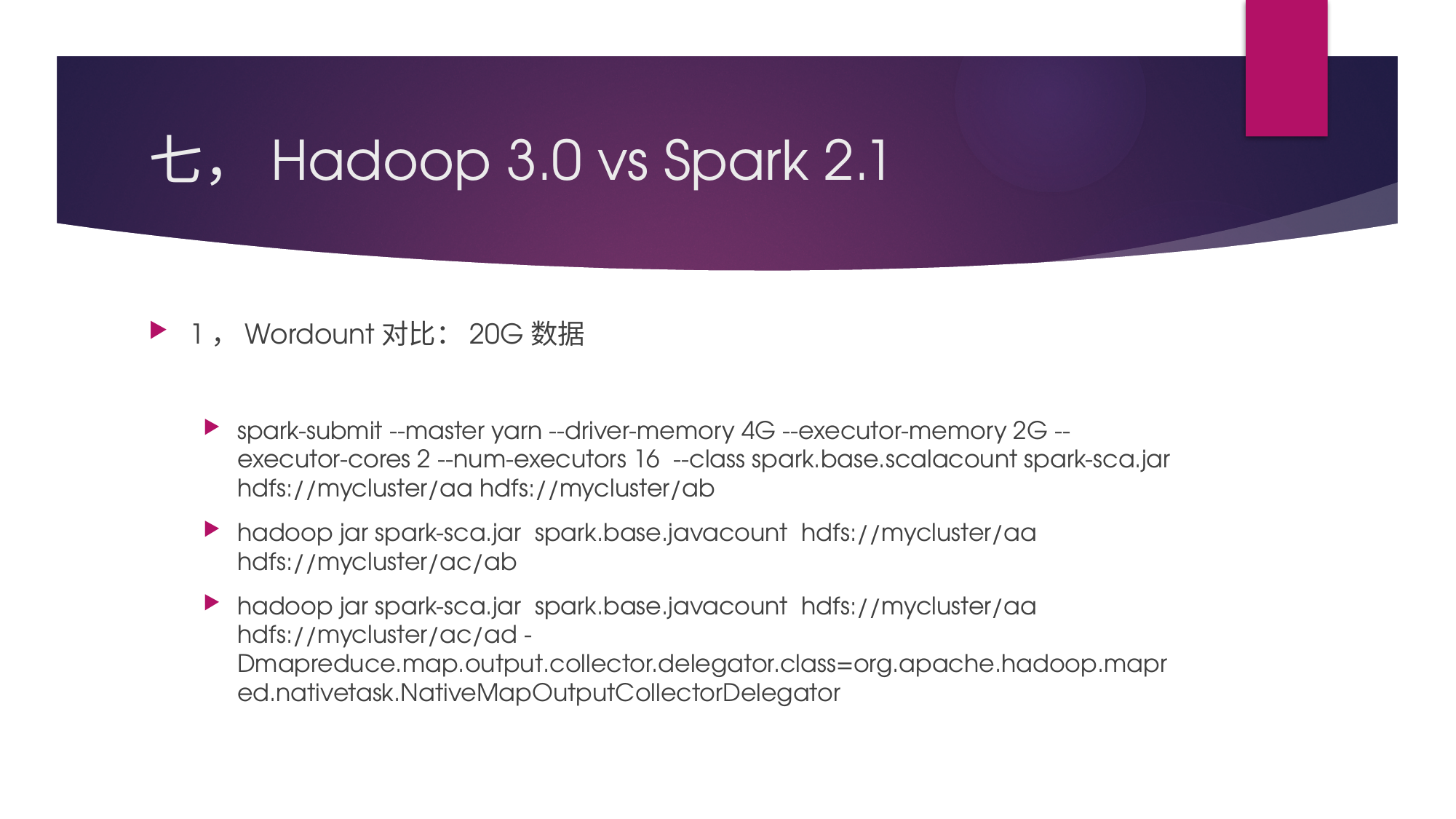

# 七，Hadoop 3.0 vs Spark 2.1
1，Wordount对比：20G数据

spark-submit --master yarn --driver-memory 4G --executor-memory 2G --executor-cores 2 --num-executors 16  --class spark.base.scalacount spark-sca.jar hdfs://mycluster/aa hdfs://mycluster/ab
hadoop jar spark-sca.jar  spark.base.javacount  hdfs://mycluster/aa hdfs://mycluster/ac/ab
hadoop jar spark-sca.jar  spark.base.javacount  hdfs://mycluster/aa hdfs://mycluster/ac/ad -Dmapreduce.map.output.collector.delegator.class=org.apache.hadoop.mapred.nativetask.NativeMapOutputCollectorDelegator